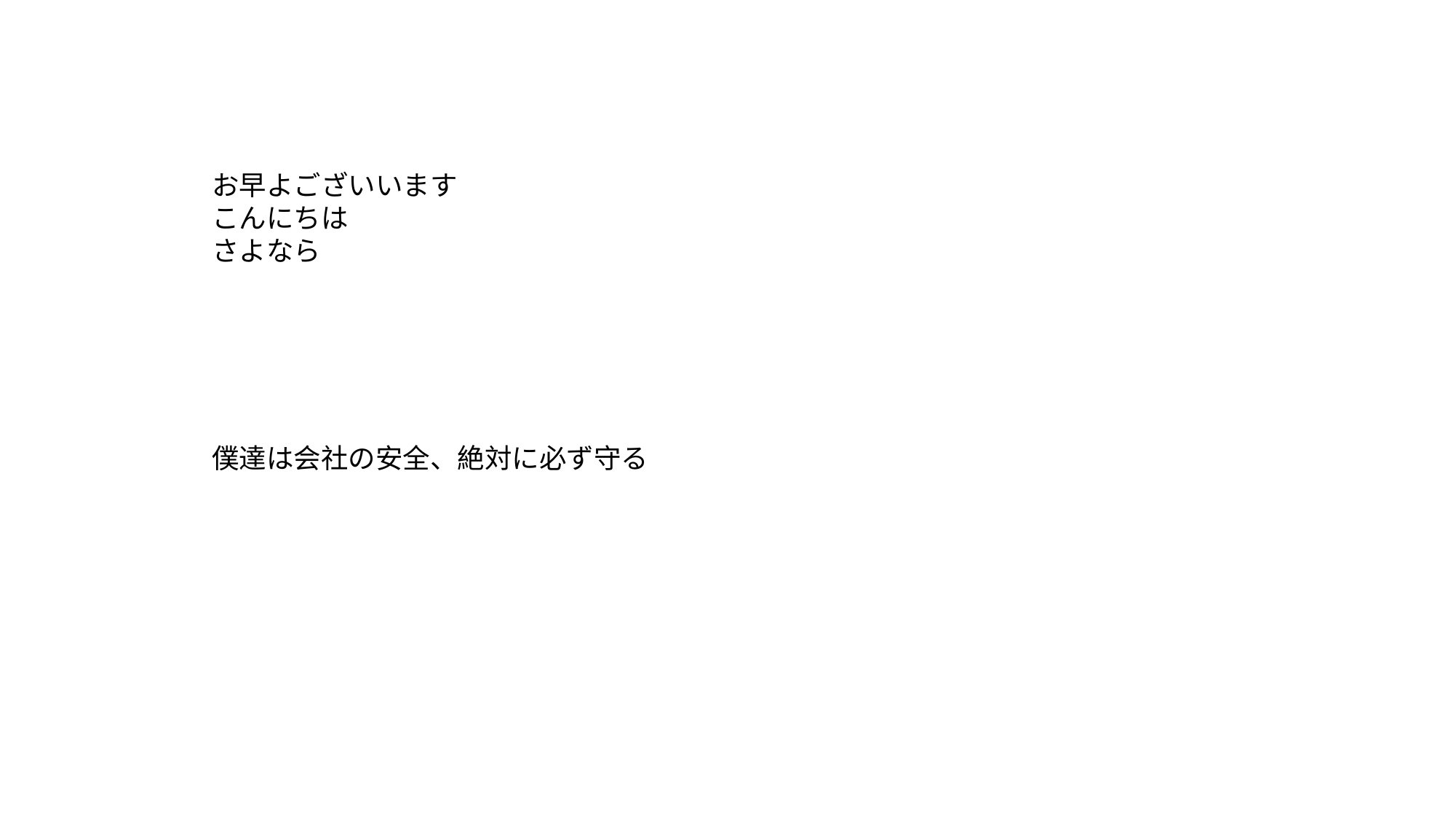

BBAAD9C20180234D78A0072836F0BB20B2B9B2021A402B20ABD98134B1E92BD0DB49B738716C0B0A22B92208C846D0EBBDF921EA31D0AB111BBFC25B723E2DD924FE06ADAE27E6F714A62F776A6247B5BC00EA4C74992E15B8B841976C2D0CB8D6D62691FE3
お早よございいます
こんにちは
さよなら
僕達は会社の安全、絶対に必ず守る